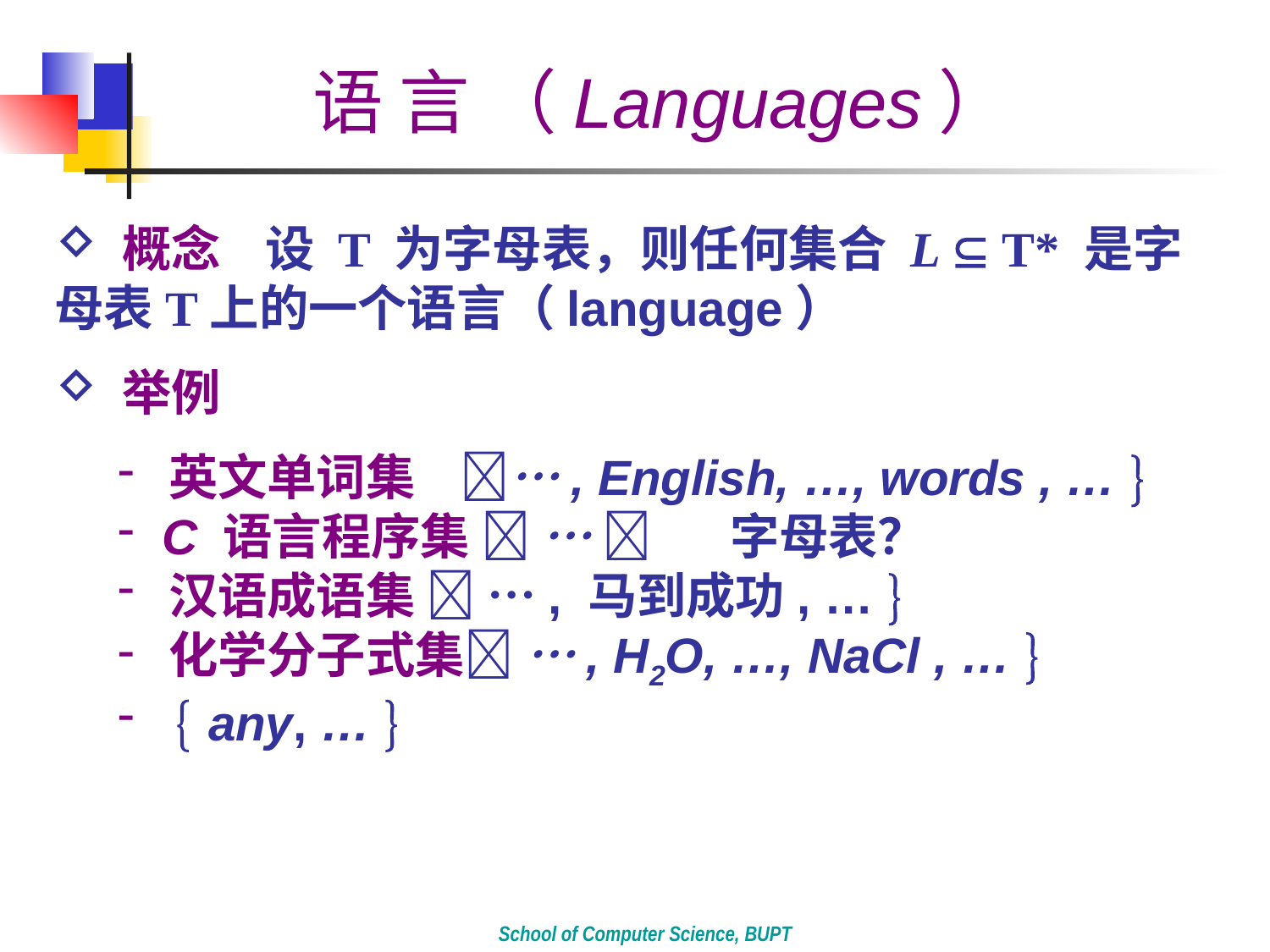

语 言 （Languages）
 概念    设 T 为字母表，则任何集合 L ⊆ T* 是字母表T上的一个语言（language）

 举例

  英文单词集    {…, English, …, words , … }
  C 语言程序集 { … }       字母表？
  汉语成语集 { …, 马到成功, … }
  化学分子式集{ …, H2O, …, NaCl , … }
   { any, … }

School of Computer Science, BUPT
13